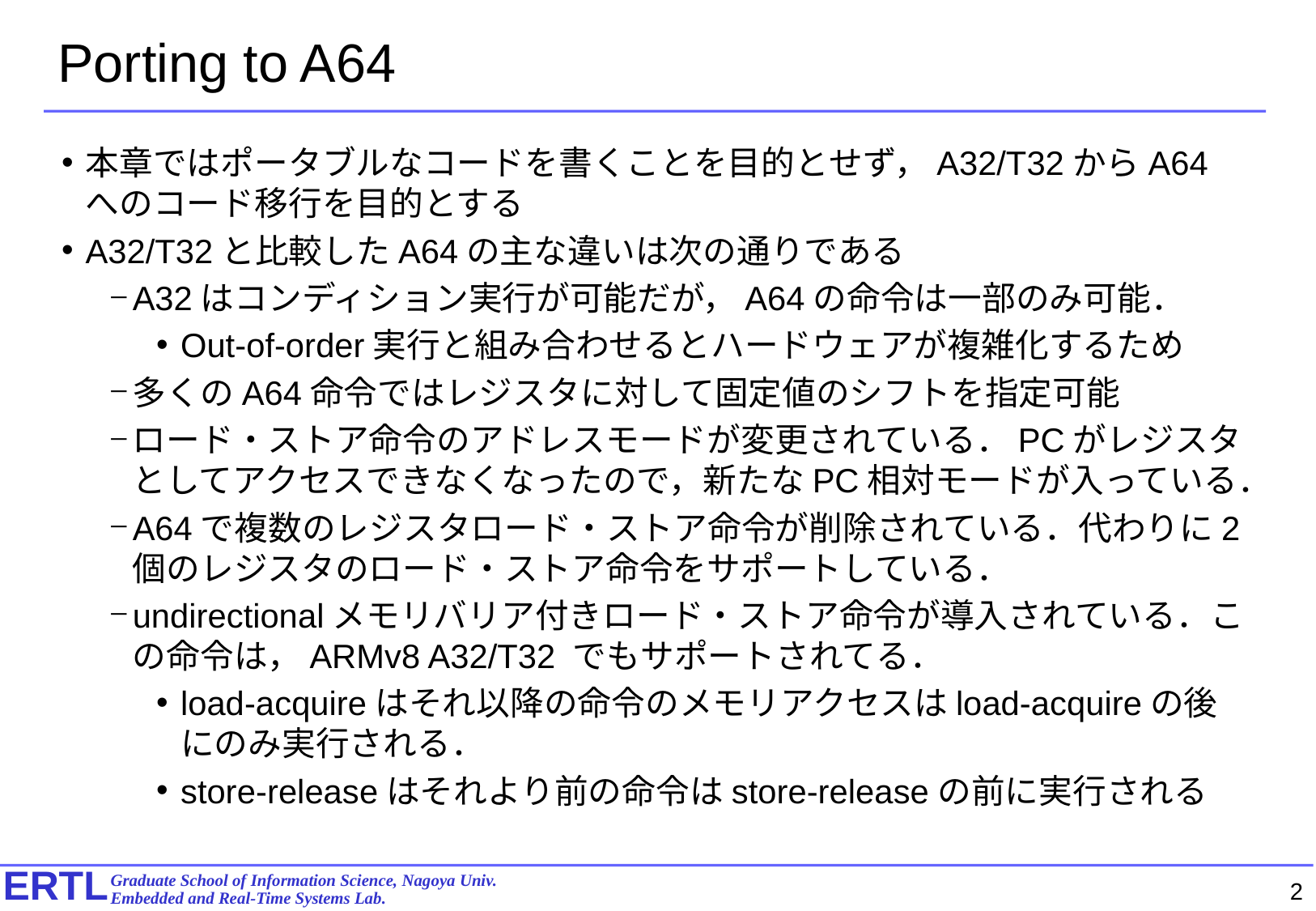

# Porting to A64
本章ではポータブルなコードを書くことを目的とせず，A32/T32からA64へのコード移行を目的とする
A32/T32と比較したA64の主な違いは次の通りである
A32はコンディション実行が可能だが，A64の命令は一部のみ可能．
Out-of-order実行と組み合わせるとハードウェアが複雑化するため
多くのA64命令ではレジスタに対して固定値のシフトを指定可能
ロード・ストア命令のアドレスモードが変更されている．PCがレジスタとしてアクセスできなくなったので，新たなPC相対モードが入っている．
A64で複数のレジスタロード・ストア命令が削除されている．代わりに2個のレジスタのロード・ストア命令をサポートしている．
undirectionalメモリバリア付きロード・ストア命令が導入されている．この命令は，ARMv8 A32/T32 でもサポートされてる．
load-acquireはそれ以降の命令のメモリアクセスはload-acquireの後にのみ実行される．
store-releaseはそれより前の命令はstore-releaseの前に実行される
2